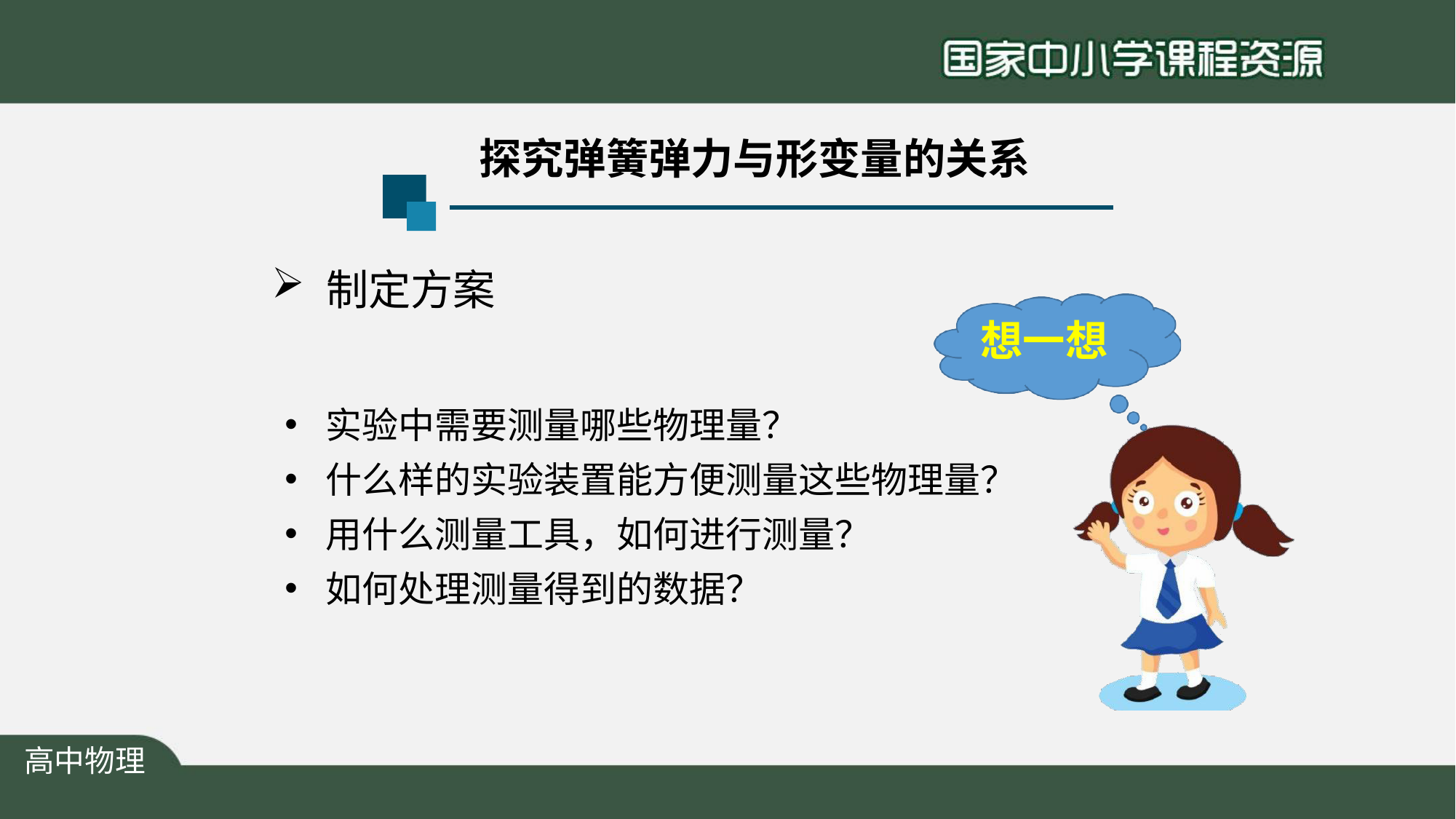

# 探究弹簧弹力与形变量的关系

制定方案

想一想
实验中需要测量哪些物理量？
什么样的实验装置能方便测量这些物理量？
用什么测量工具，如何进行测量？
如何处理测量得到的数据？

高中物理